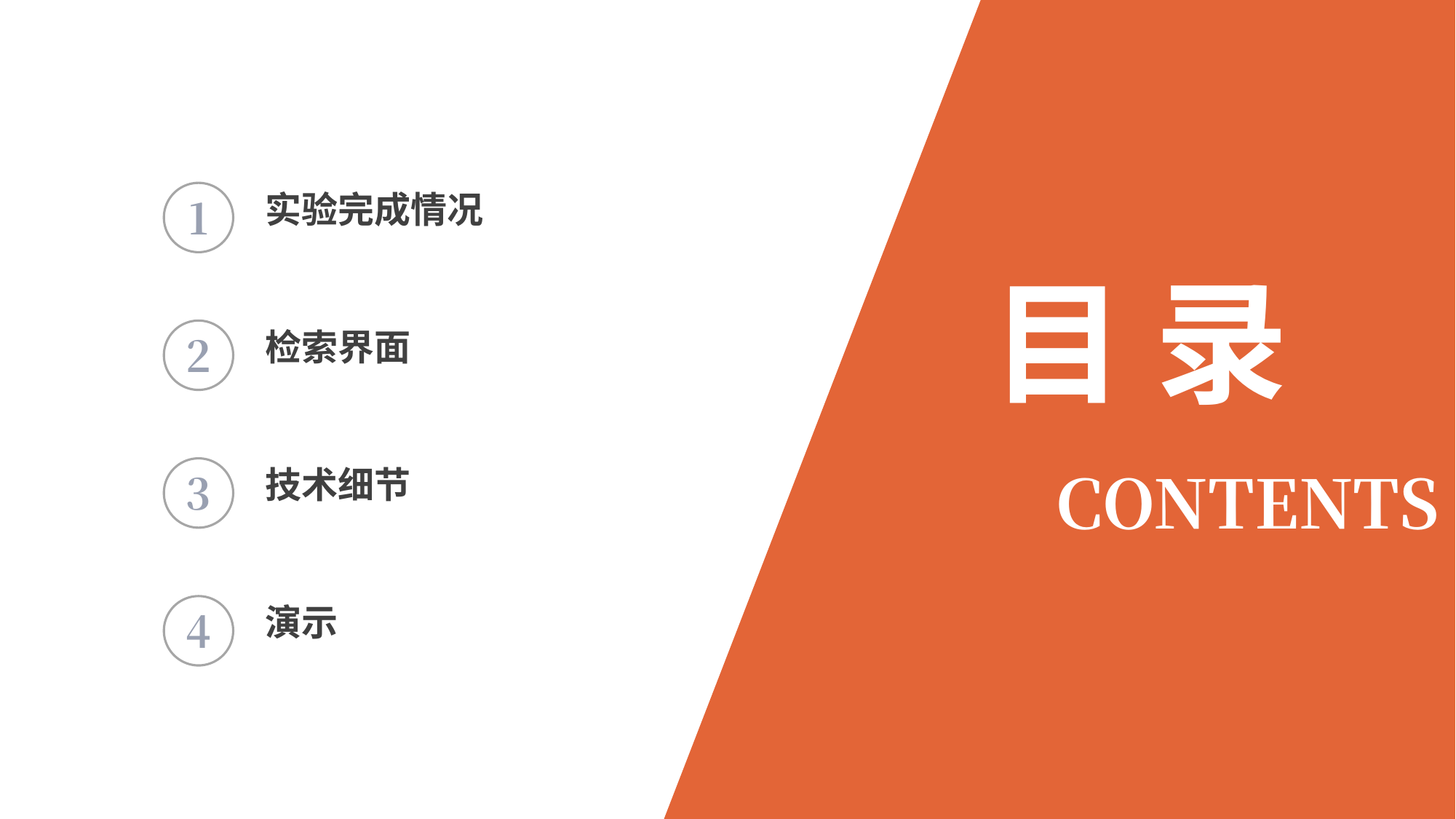

实验完成情况
1
目 录
CONTENTS
检索界面
2
技术细节
3
演示
4